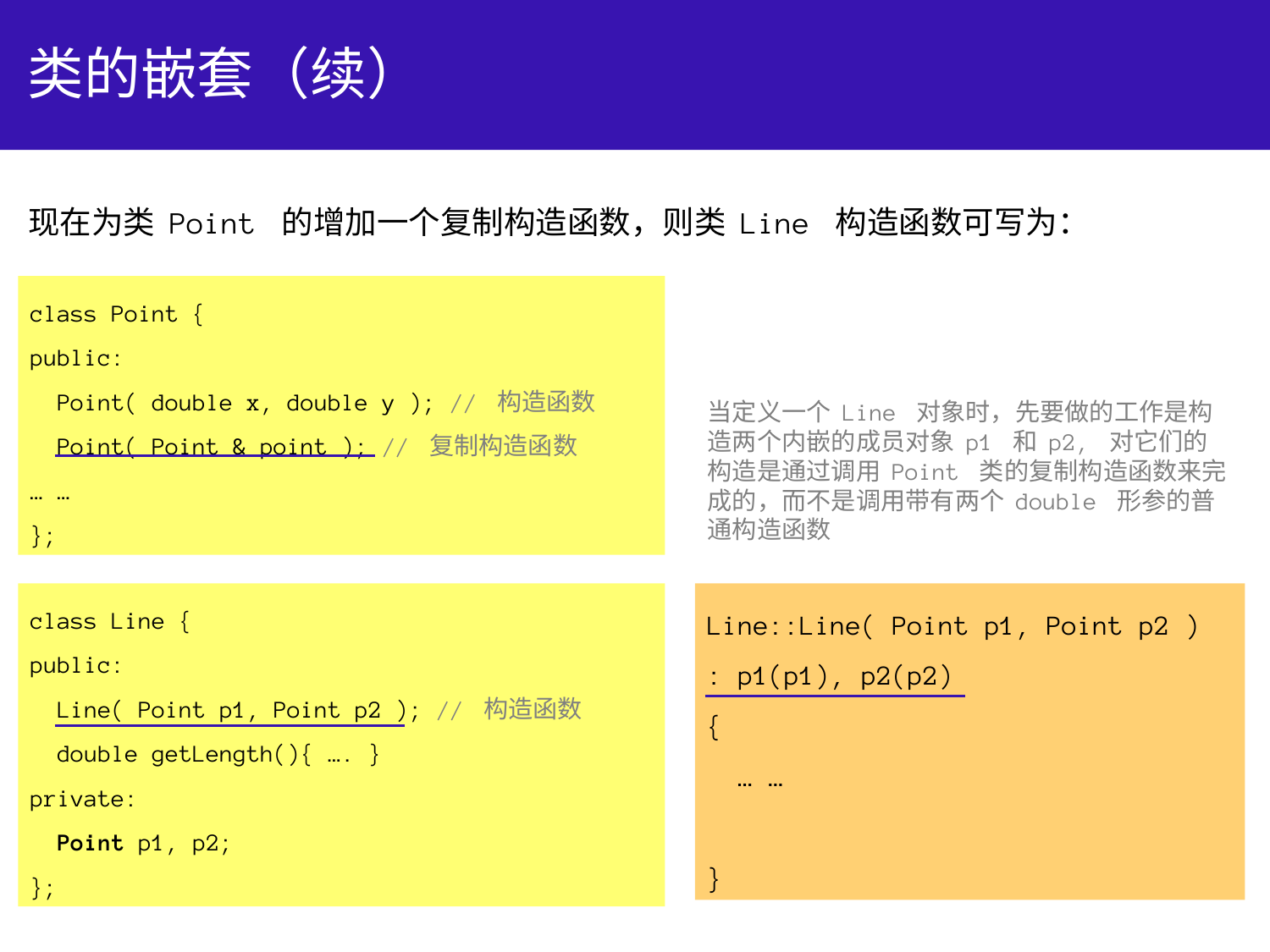

# 类的嵌套（续）
现在为类 Point 的增加一个复制构造函数，则类 Line 构造函数可写为：
class Point {
public:
  Point( double x, double y ); // 构造函数
  Point( Point & point ); // 复制构造函数
… …
};
当定义一个 Line 对象时，先要做的工作是构造两个内嵌的成员对象 p1 和 p2, 对它们的
构造是通过调用 Point 类的复制构造函数来完成的，而不是调用带有两个 double 形参的普通构造函数
class Line {
public:
  Line( Point p1, Point p2 ); // 构造函数
  double getLength(){ …. }
private:
  Point p1, p2;
};
Line::Line( Point p1, Point p2 )
: p1(p1), p2(p2)
{
  … …

}
59